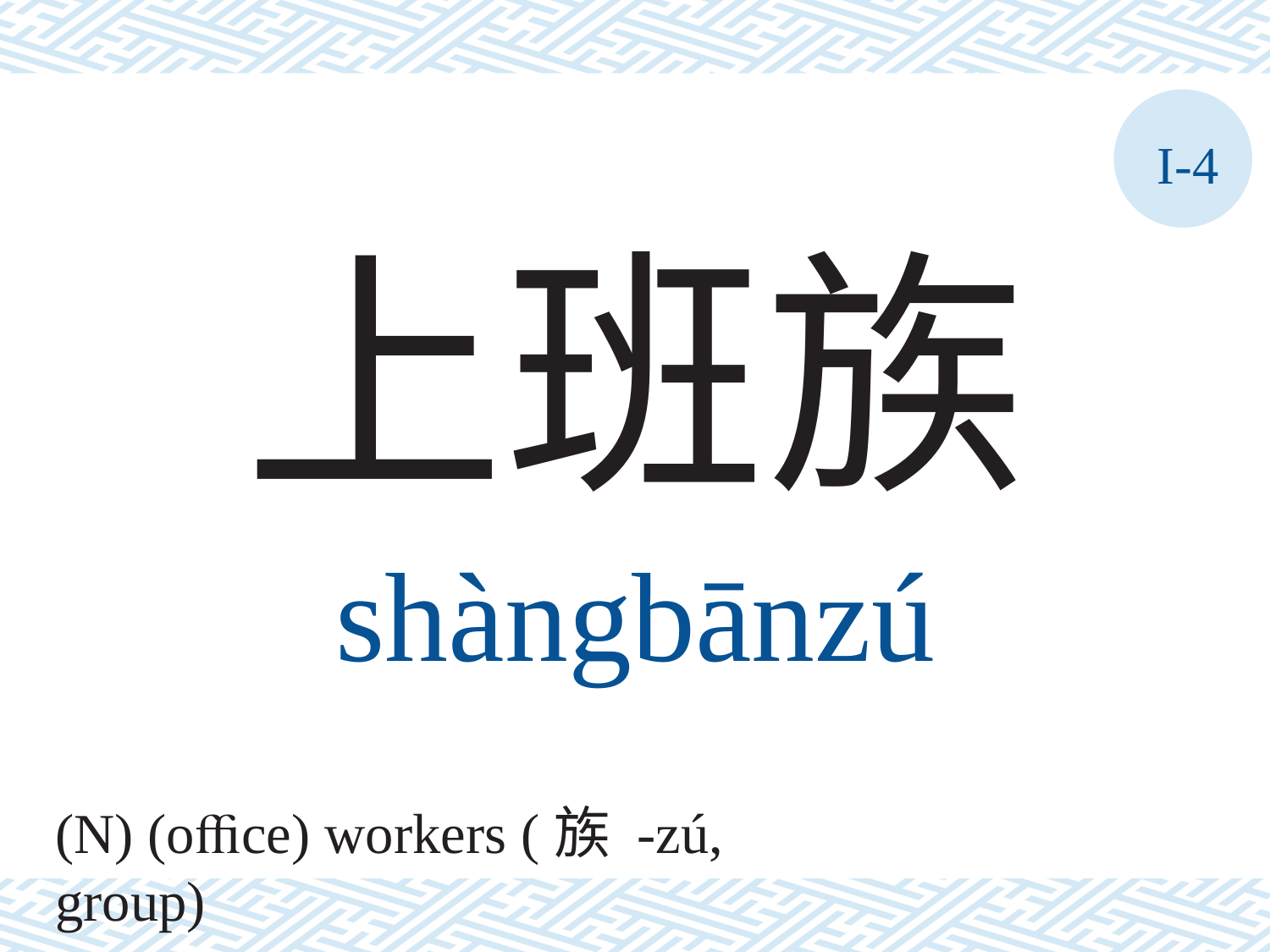

I-4
上班族
shàngbānzú
(N) (oﬃce) workers (族 -zú, group)